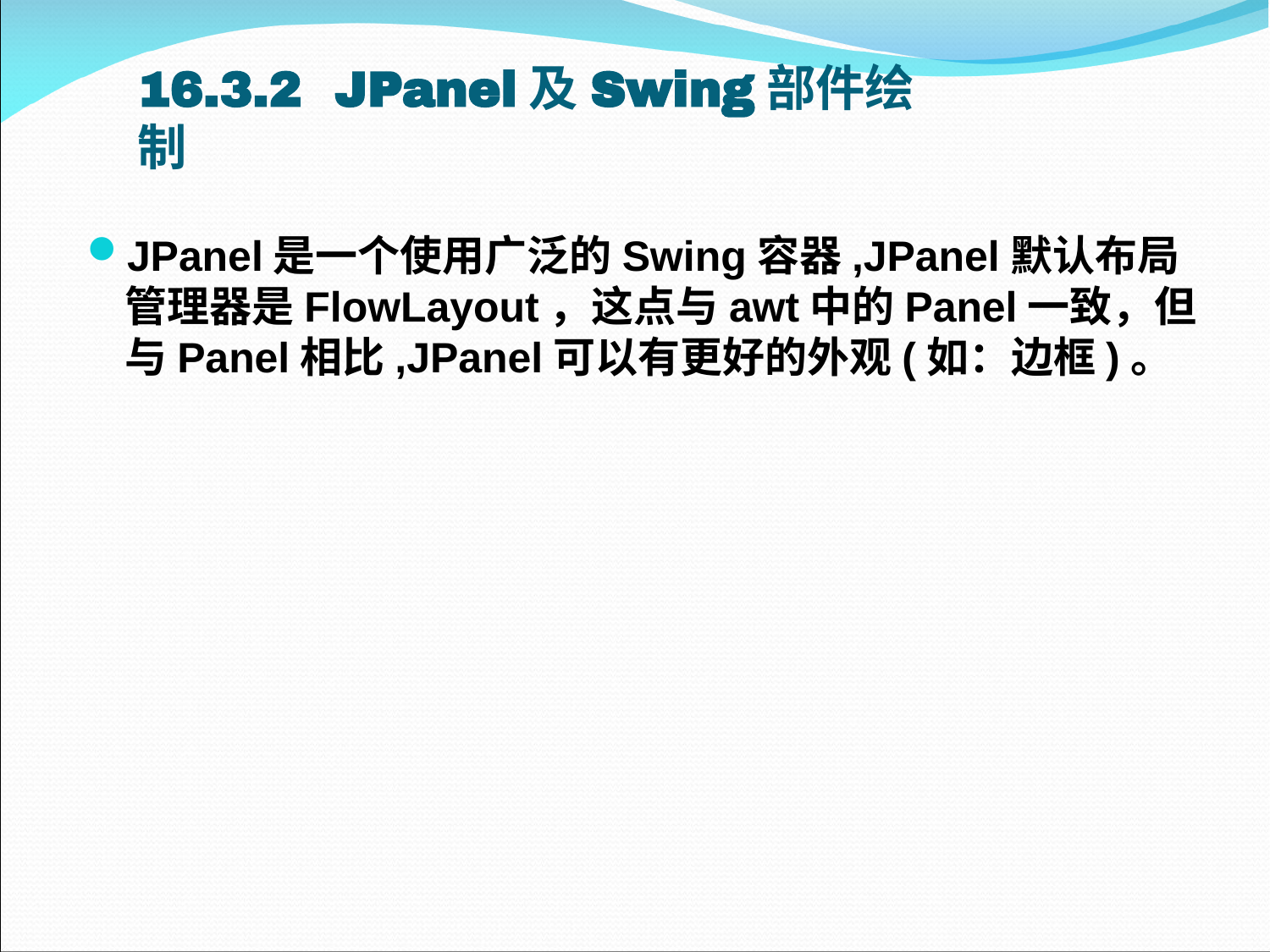

# 16.3.2  JPanel及Swing部件绘制
JPanel是一个使用广泛的Swing容器,JPanel默认布局管理器是FlowLayout，这点与awt中的Panel一致，但与Panel相比,JPanel可以有更好的外观(如：边框)。